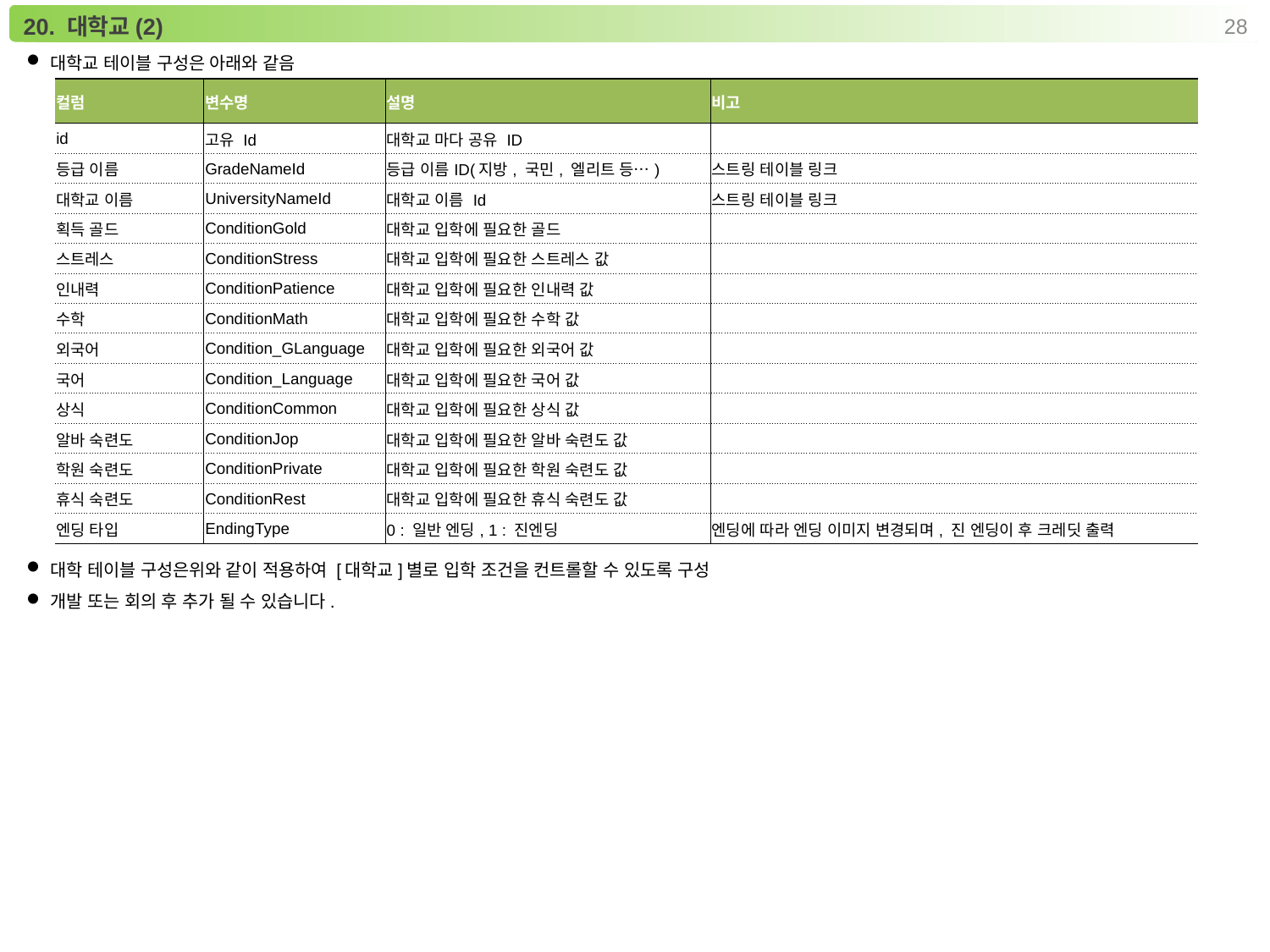

28
20. 대학교(2)
대학교 테이블 구성은 아래와 같음

대학 테이블 구성은위와 같이 적용하여 [대학교]별로 입학 조건을 컨트롤할 수 있도록 구성
개발 또는 회의 후 추가 될 수 있습니다.
| 컬럼 | 변수명 | 설명 | 비고 |
| --- | --- | --- | --- |
| id | 고유 Id | 대학교 마다 공유 ID |  |
| 등급 이름 | GradeNameId | 등급 이름ID(지방, 국민, 엘리트 등…) | 스트링 테이블 링크 |
| 대학교 이름 | UniversityNameId | 대학교 이름 Id | 스트링 테이블 링크 |
| 획득 골드 | ConditionGold | 대학교 입학에 필요한 골드 |  |
| 스트레스 | ConditionStress | 대학교 입학에 필요한 스트레스 값 |  |
| 인내력 | ConditionPatience | 대학교 입학에 필요한 인내력 값 |  |
| 수학 | ConditionMath | 대학교 입학에 필요한 수학 값 |  |
| 외국어 | Condition\_GLanguage | 대학교 입학에 필요한 외국어 값 |  |
| 국어 | Condition\_Language | 대학교 입학에 필요한 국어 값 |  |
| 상식 | ConditionCommon | 대학교 입학에 필요한 상식 값 |  |
| 알바 숙련도 | ConditionJop | 대학교 입학에 필요한 알바 숙련도 값 |  |
| 학원 숙련도 | ConditionPrivate | 대학교 입학에 필요한 학원 숙련도 값 |  |
| 휴식 숙련도 | ConditionRest | 대학교 입학에 필요한 휴식 숙련도 값 |  |
| 엔딩 타입 | EndingType | 0 : 일반 엔딩, 1 : 진엔딩 | 엔딩에 따라 엔딩 이미지 변경되며, 진 엔딩이 후 크레딧 출력 |